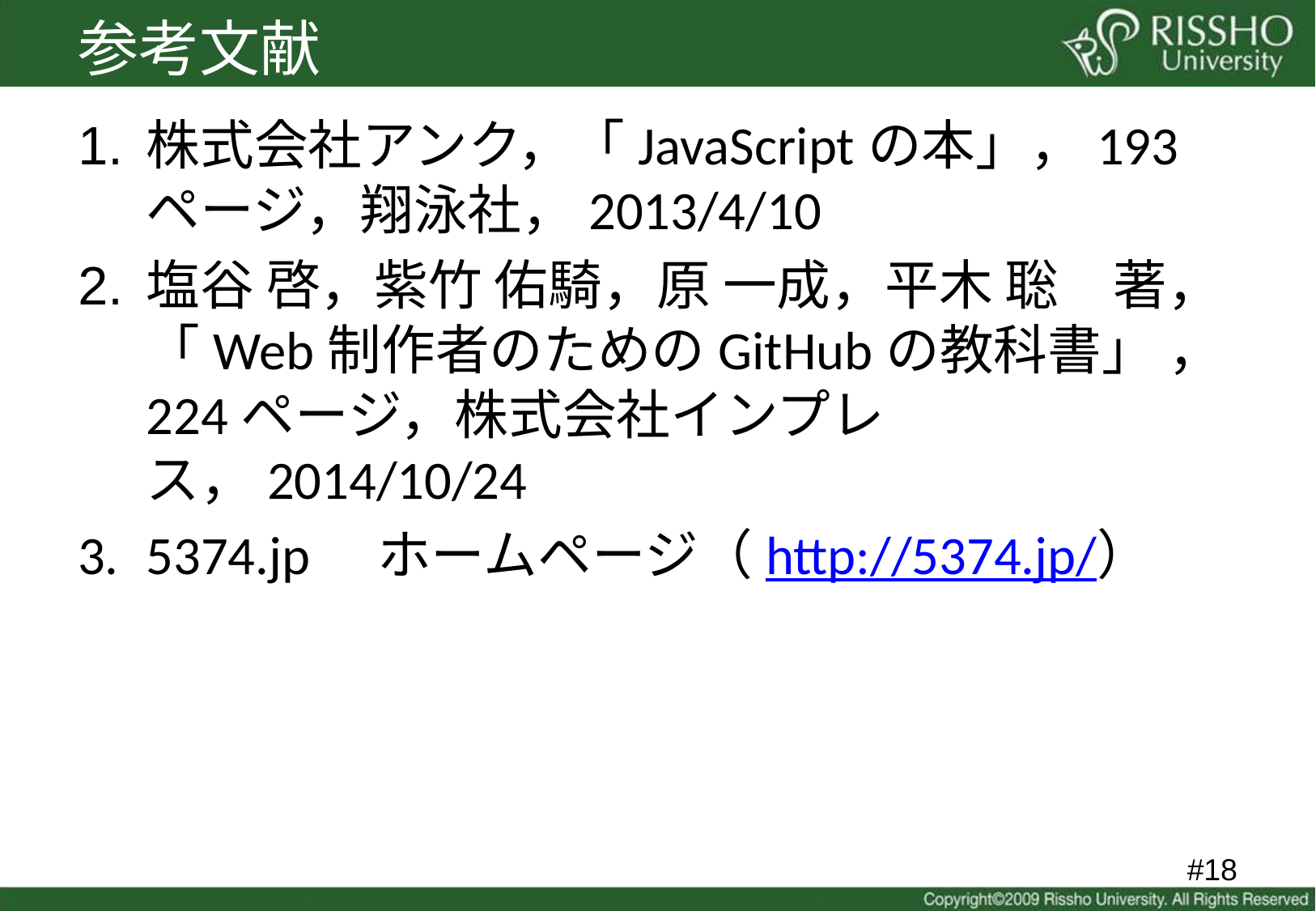

# 参考文献
株式会社アンク，「JavaScriptの本」，193ページ，翔泳社，2013/4/10
塩谷 啓，紫竹 佑騎，原 一成，平木 聡　著，「Web制作者のためのGitHubの教科書」 ，224ページ，株式会社インプレス，2014/10/24
5374.jp　ホームページ（http://5374.jp/）